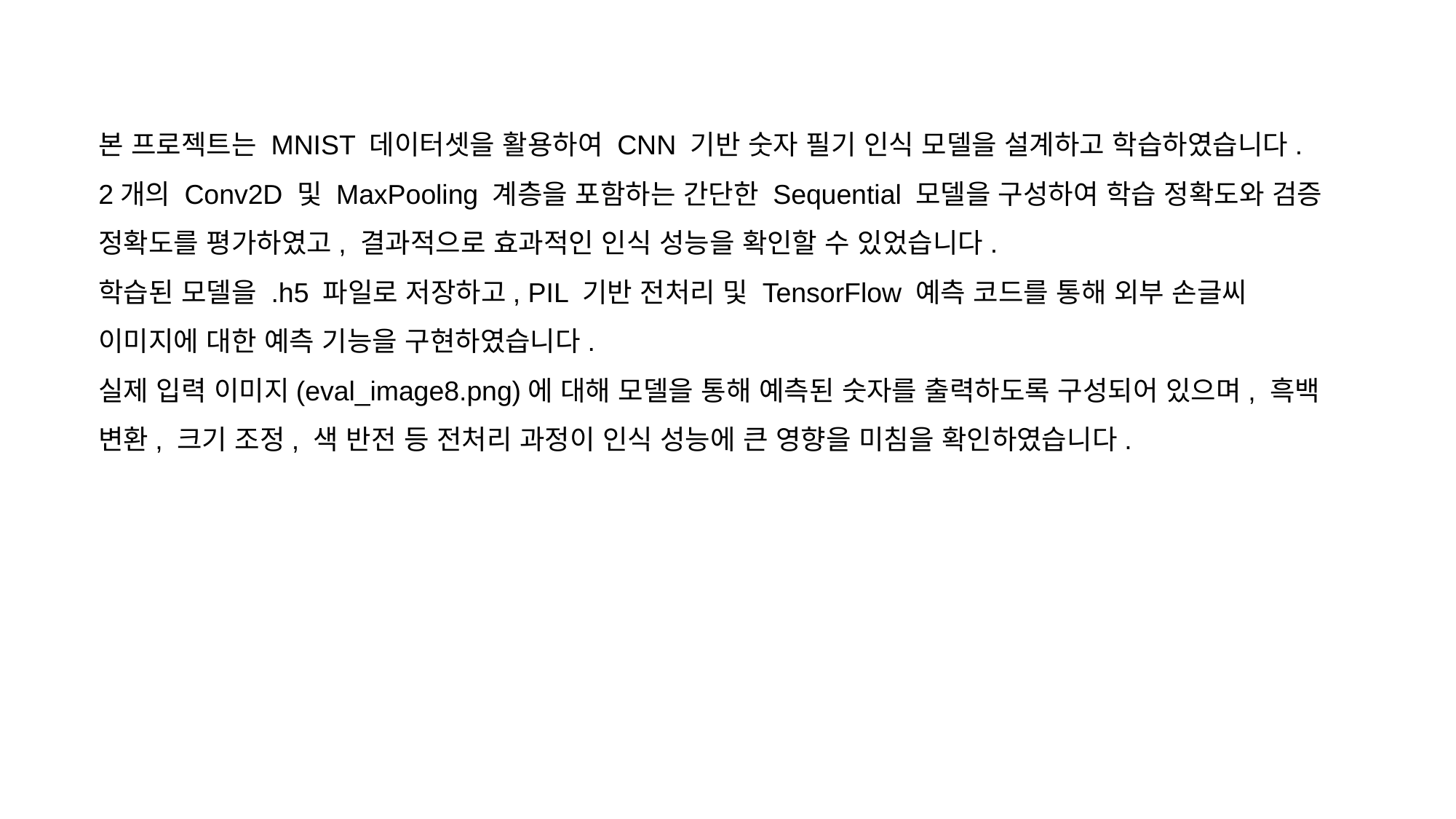

본 프로젝트는 MNIST 데이터셋을 활용하여 CNN 기반 숫자 필기 인식 모델을 설계하고 학습하였습니다.
2개의 Conv2D 및 MaxPooling 계층을 포함하는 간단한 Sequential 모델을 구성하여 학습 정확도와 검증 정확도를 평가하였고, 결과적으로 효과적인 인식 성능을 확인할 수 있었습니다.
학습된 모델을 .h5 파일로 저장하고, PIL 기반 전처리 및 TensorFlow 예측 코드를 통해 외부 손글씨 이미지에 대한 예측 기능을 구현하였습니다.
실제 입력 이미지(eval_image8.png)에 대해 모델을 통해 예측된 숫자를 출력하도록 구성되어 있으며, 흑백 변환, 크기 조정, 색 반전 등 전처리 과정이 인식 성능에 큰 영향을 미침을 확인하였습니다.